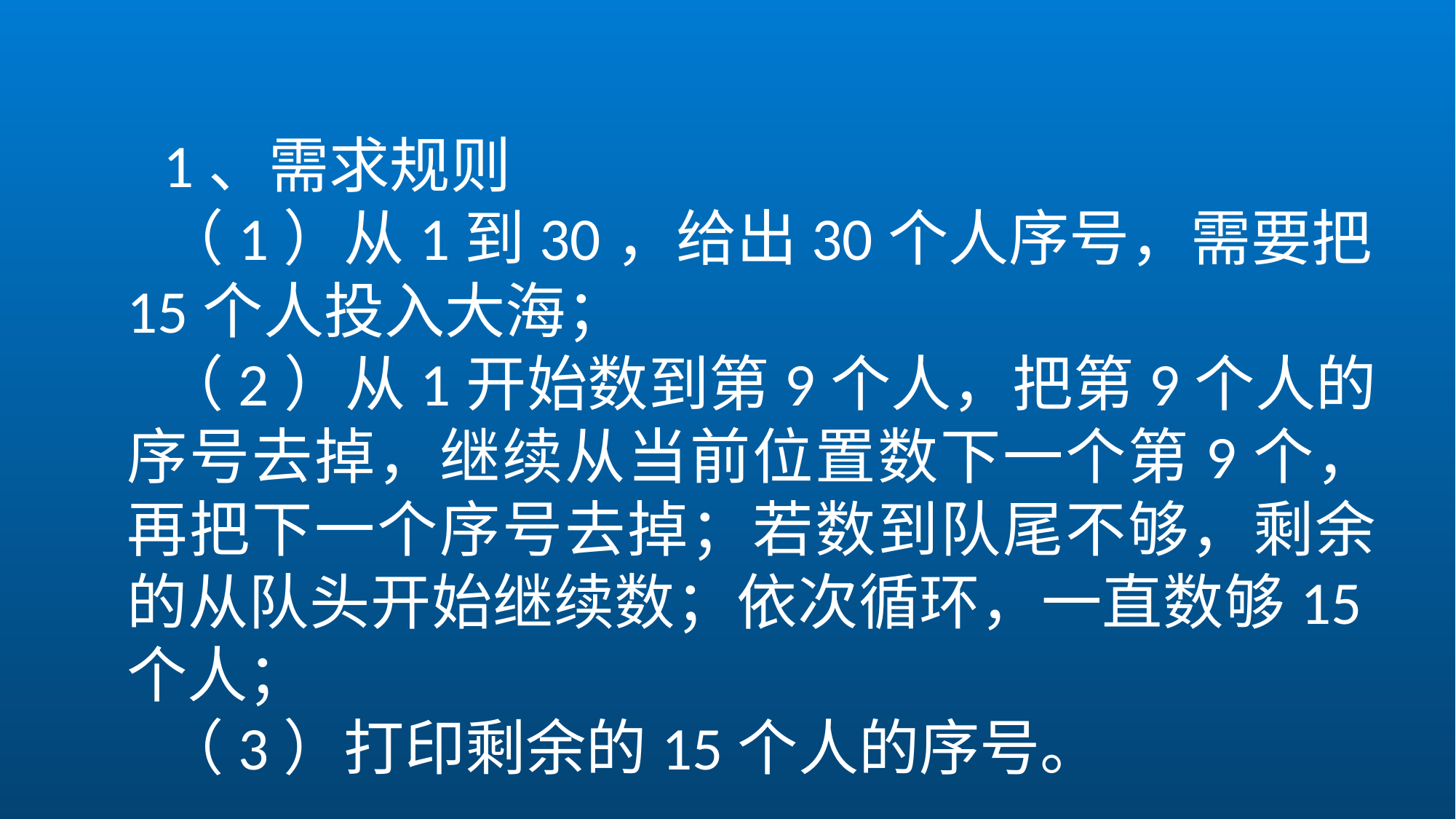

1、需求规则
（1）从1到30，给出30个人序号，需要把15个人投入大海；
（2）从1开始数到第9个人，把第9个人的序号去掉，继续从当前位置数下一个第9个，再把下一个序号去掉；若数到队尾不够，剩余的从队头开始继续数；依次循环，一直数够15个人；
（3）打印剩余的15个人的序号。